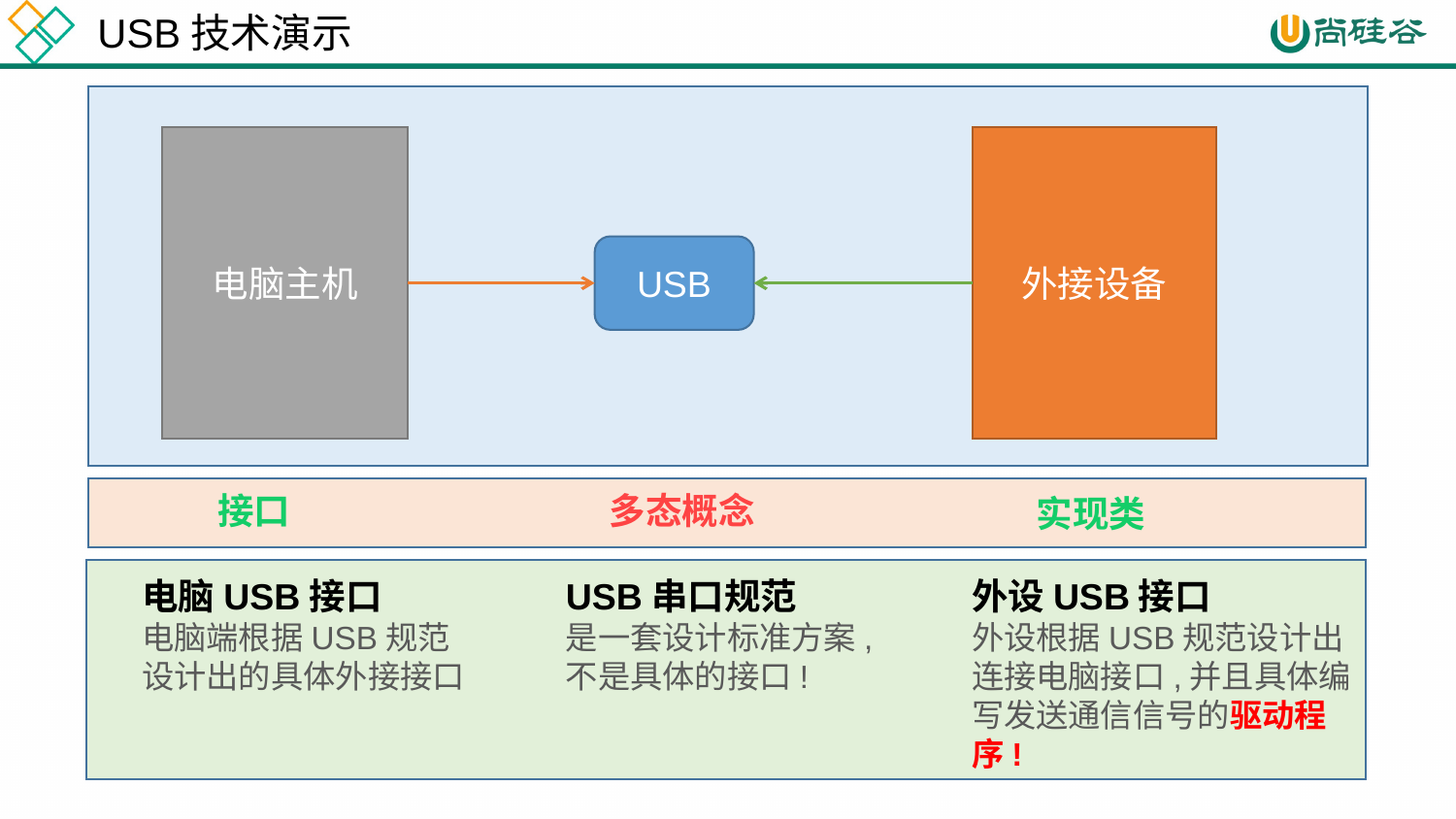

USB技术演示

电脑主机
外接设备
USB

  接口
多态概念
     实现类

电脑USB接口
电脑端根据USB规范设计出的具体外接接口

外设USB接口
外设根据USB规范设计出连接电脑接口,并且具体编写发送通信信号的驱动程序!
USB串口规范
是一套设计标准方案,不是具体的接口!